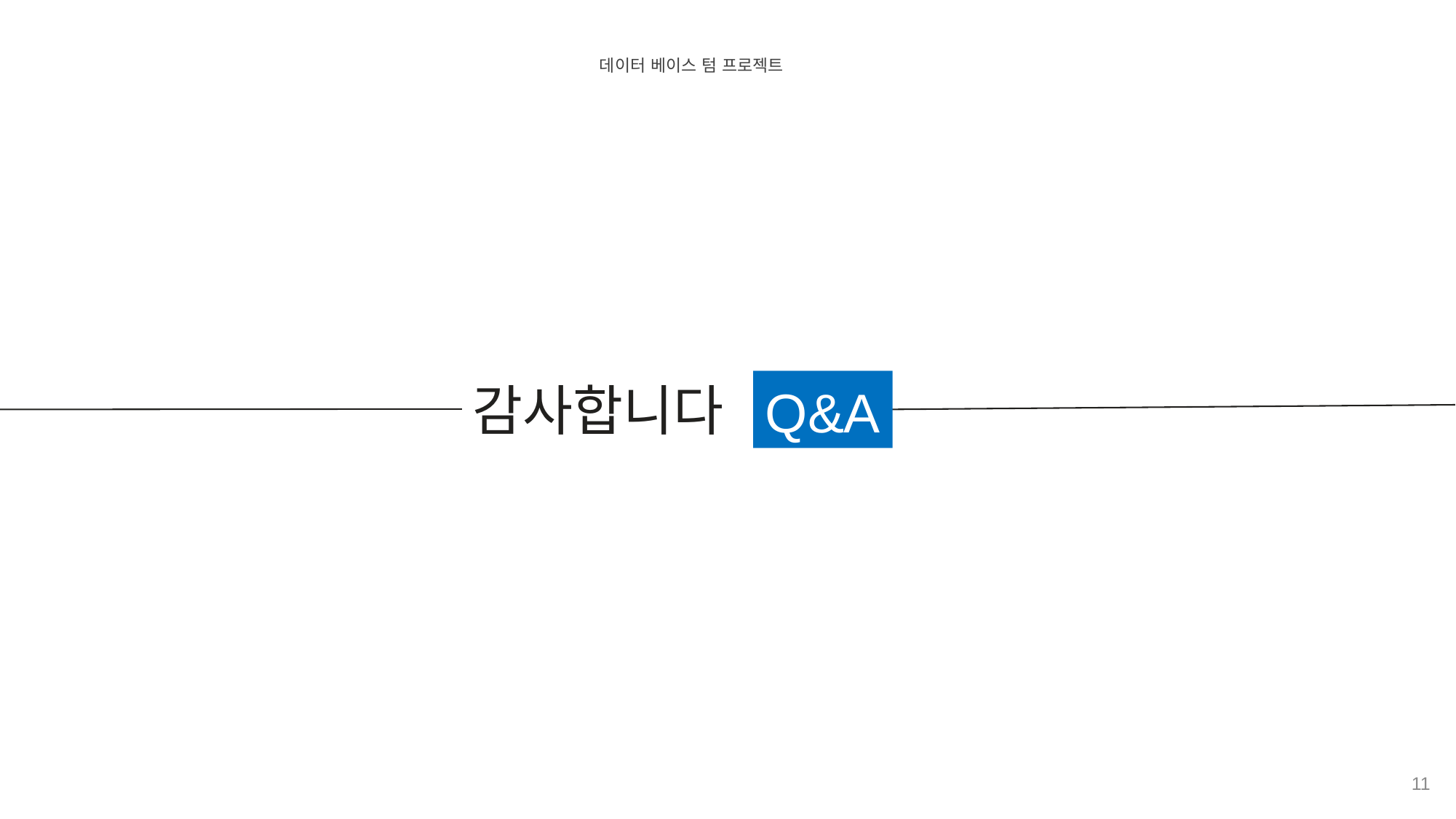

데이터 베이스 텀 프로젝트
감사합니다

Q&A
11